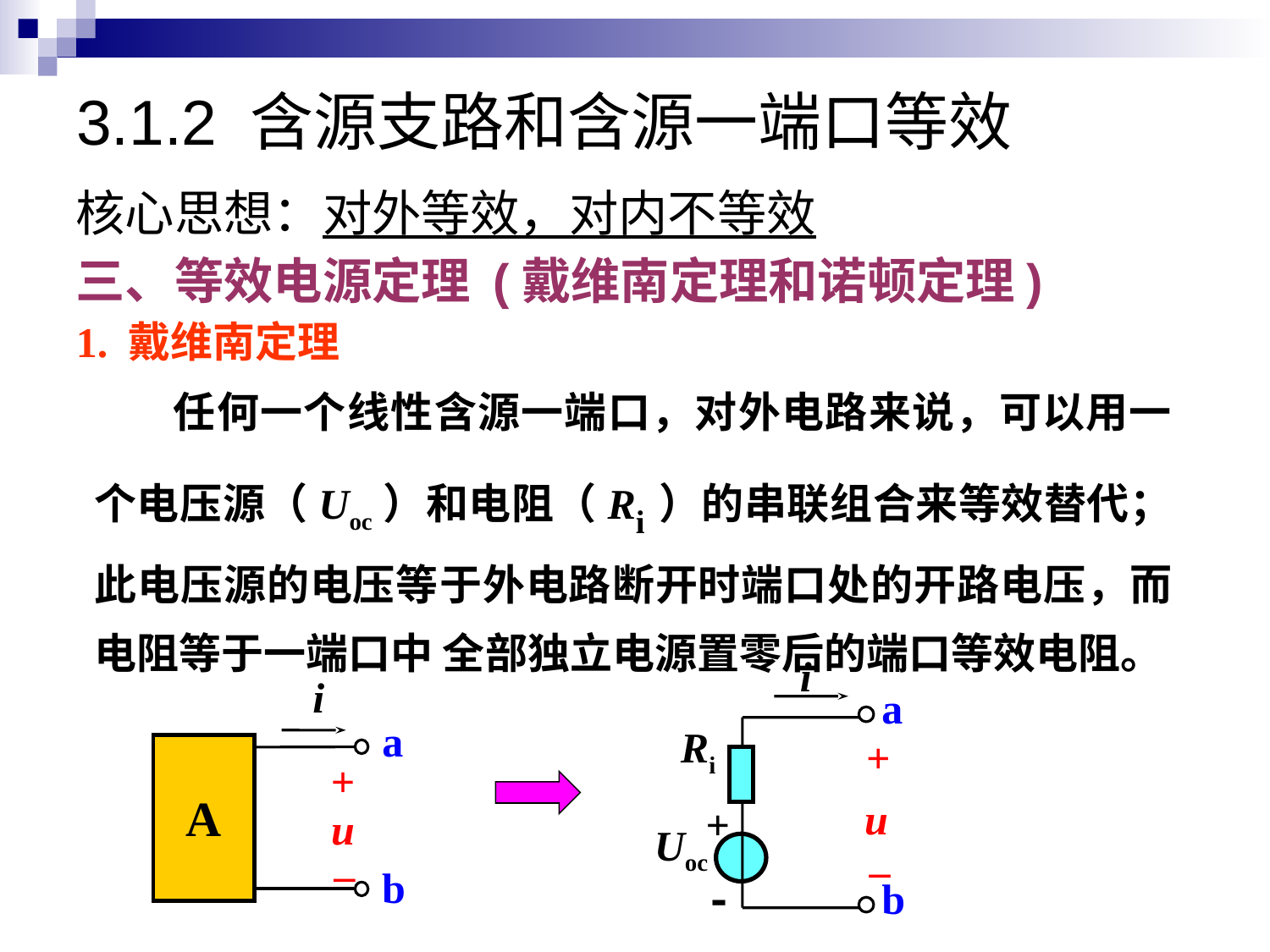

# 3.1.2 含源支路和含源一端口等效
核心思想：对外等效，对内不等效
三、等效电源定理 (戴维南定理和诺顿定理)
1. 戴维南定理
任何一个线性含源一端口，对外电路来说，可以用一个电压源（Uoc）和电阻（Ri）的串联组合来等效替代；此电压源的电压等于外电路断开时端口处的开路电压，而电阻等于一端口中 全部独立电源置零后的端口等效电阻。
i
a

Ri

+

u
+
Uoc

–
-
b

i
a

+
A
u
–
b